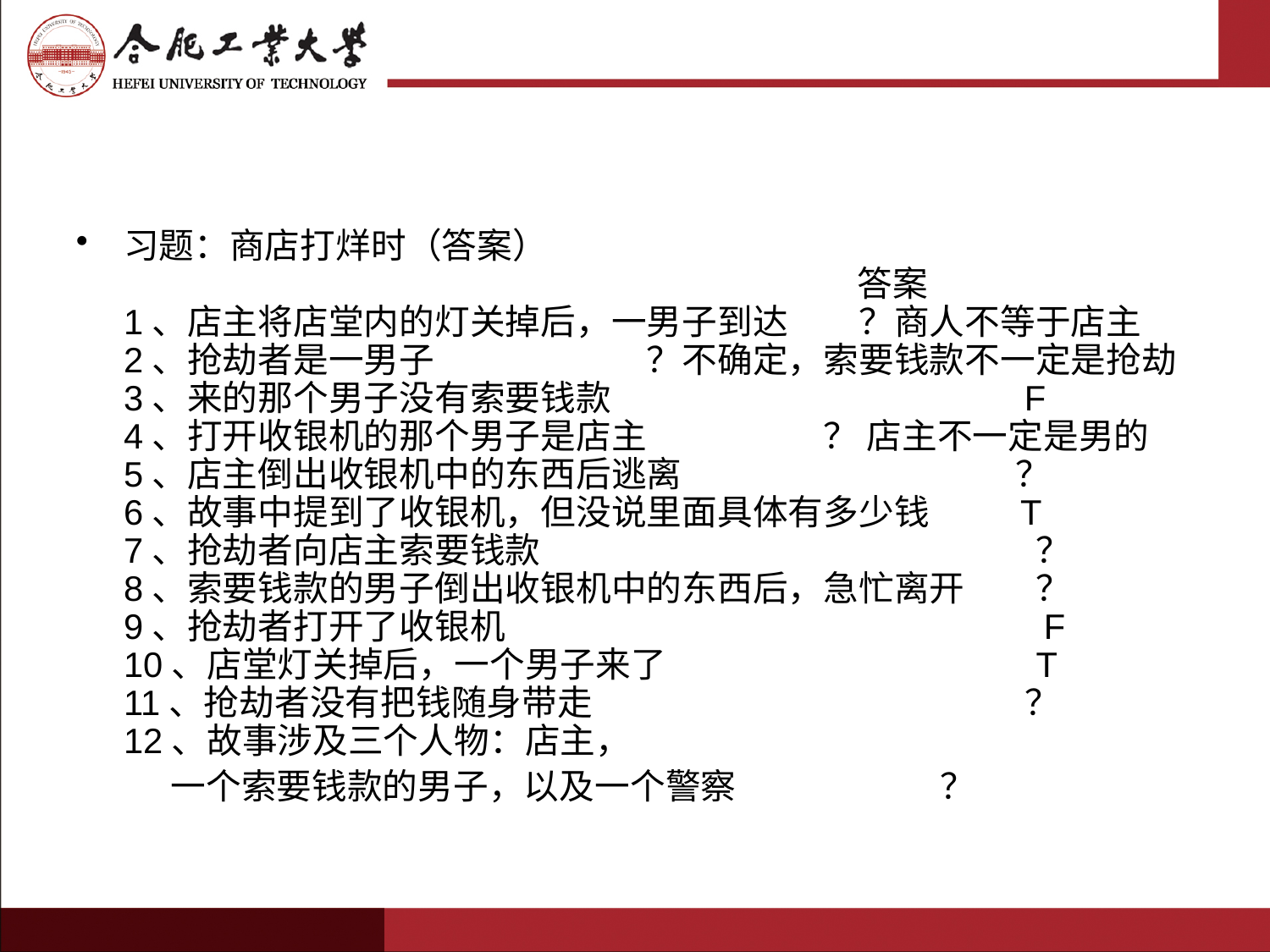

#
习题：商店打烊时（答案）
　　                         　　　　　　　　　　　　　 答案
1、店主将店堂内的灯关掉后，一男子到达　　？商人不等于店主
2、抢劫者是一男子　　　　　　？不确定，索要钱款不一定是抢劫
3、来的那个男子没有索要钱款　　　　　　　　　　　  F　　　
4、打开收银机的那个男子是店主　　　　　？ 店主不一定是男的
5、店主倒出收银机中的东西后逃离　　　　　　　　　  ？
6、故事中提到了收银机，但没说里面具体有多少钱　      T　　　
7、抢劫者向店主索要钱款　　　　　　　　　　　　　　？
8、索要钱款的男子倒出收银机中的东西后，急忙离开　　？
9、抢劫者打开了收银机　　　　　　　　　　　　　　　F　　　
10、店堂灯关掉后，一个男子来了　　　　　　　　 　　T
11、抢劫者没有把钱随身带走　　　　　　　　 　　　　？
12、故事涉及三个人物：店主，
           一个索要钱款的男子，以及一个警察　　                 ？